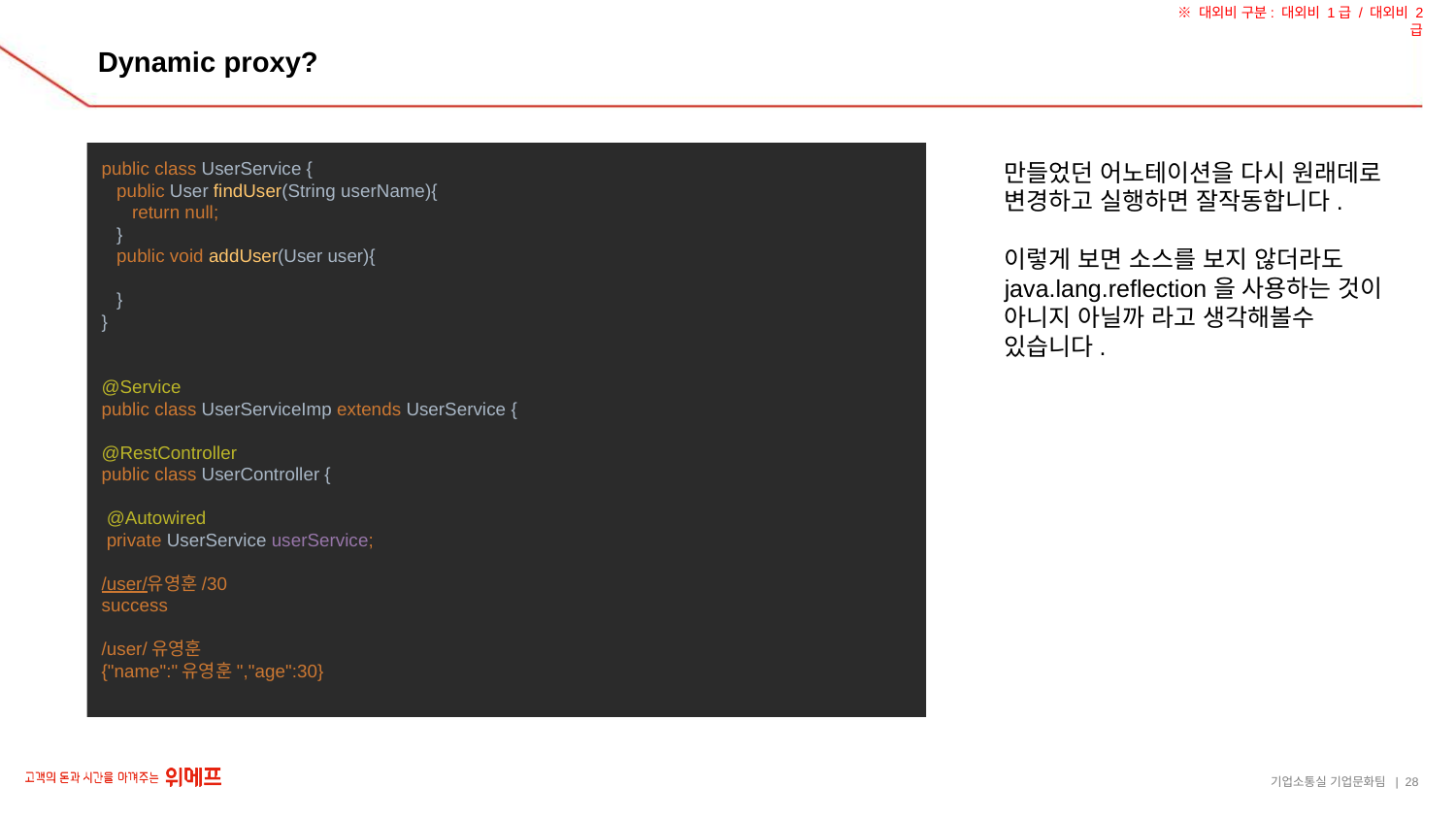

# Dynamic proxy?
public class UserService {
   public User findUser(String userName){
      return null;
   }
   public void addUser(User user){

   }
}

@Service
public class UserServiceImp extends UserService {

@RestController
public class UserController {

 @Autowired
 private UserService userService;

/user/유영훈/30
success

/user/유영훈
{"name":"유영훈","age":30}
만들었던 어노테이션을 다시 원래데로 변경하고 실행하면 잘작동합니다.

이렇게 보면 소스를 보지 않더라도 java.lang.reflection을 사용하는 것이 아니지 아닐까 라고 생각해볼수 있습니다.